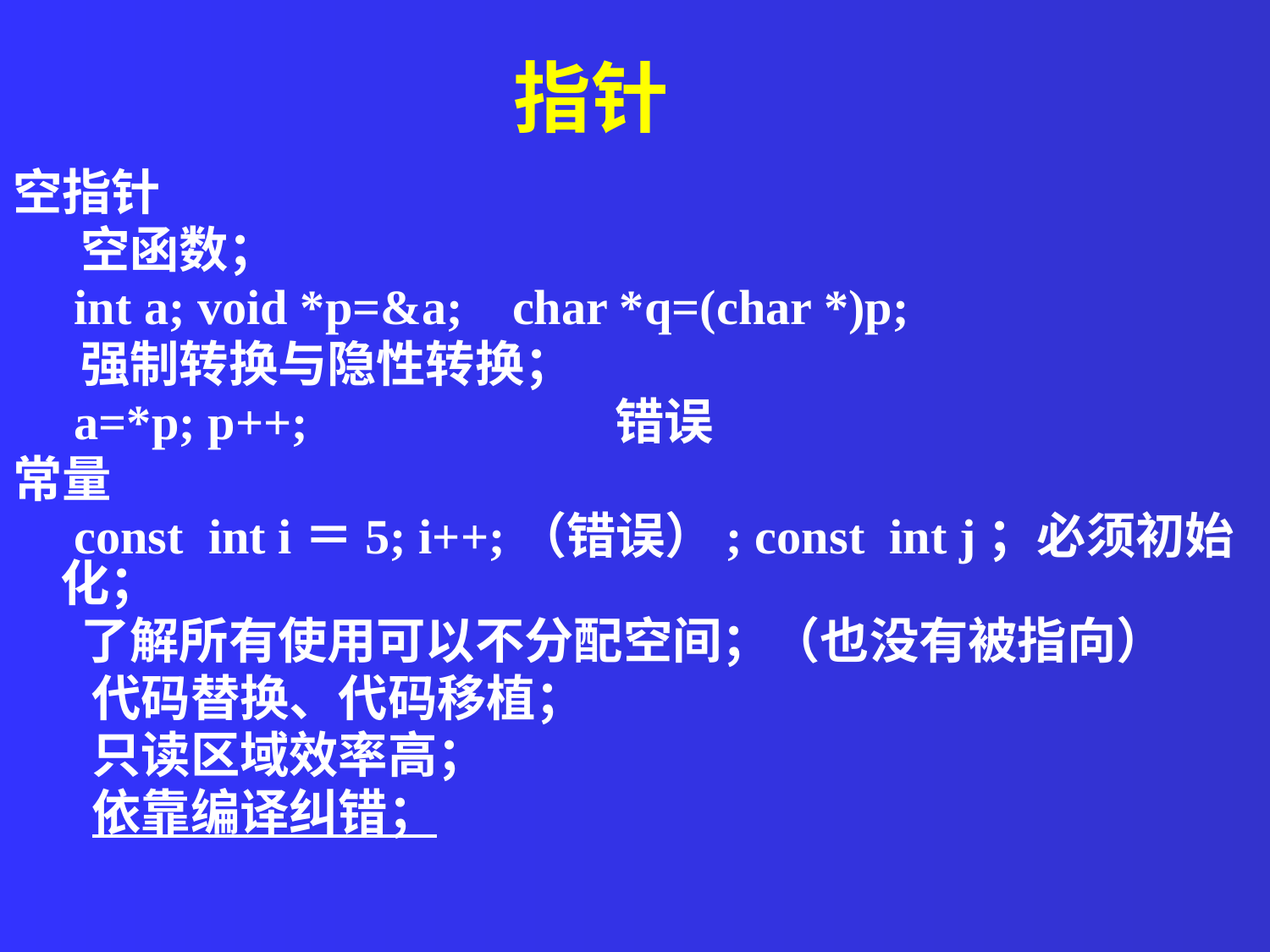

指针
空指针
     空函数；
     int a; void *p=&a;    char *q=(char *)p;
     强制转换与隐性转换；
     a=*p; p++;                        错误
常量
     const  int i＝5; i++;（错误）; const  int j；必须初始化；
     了解所有使用可以不分配空间；（也没有被指向）
      代码替换、代码移植；
      只读区域效率高；
      依靠编译纠错；